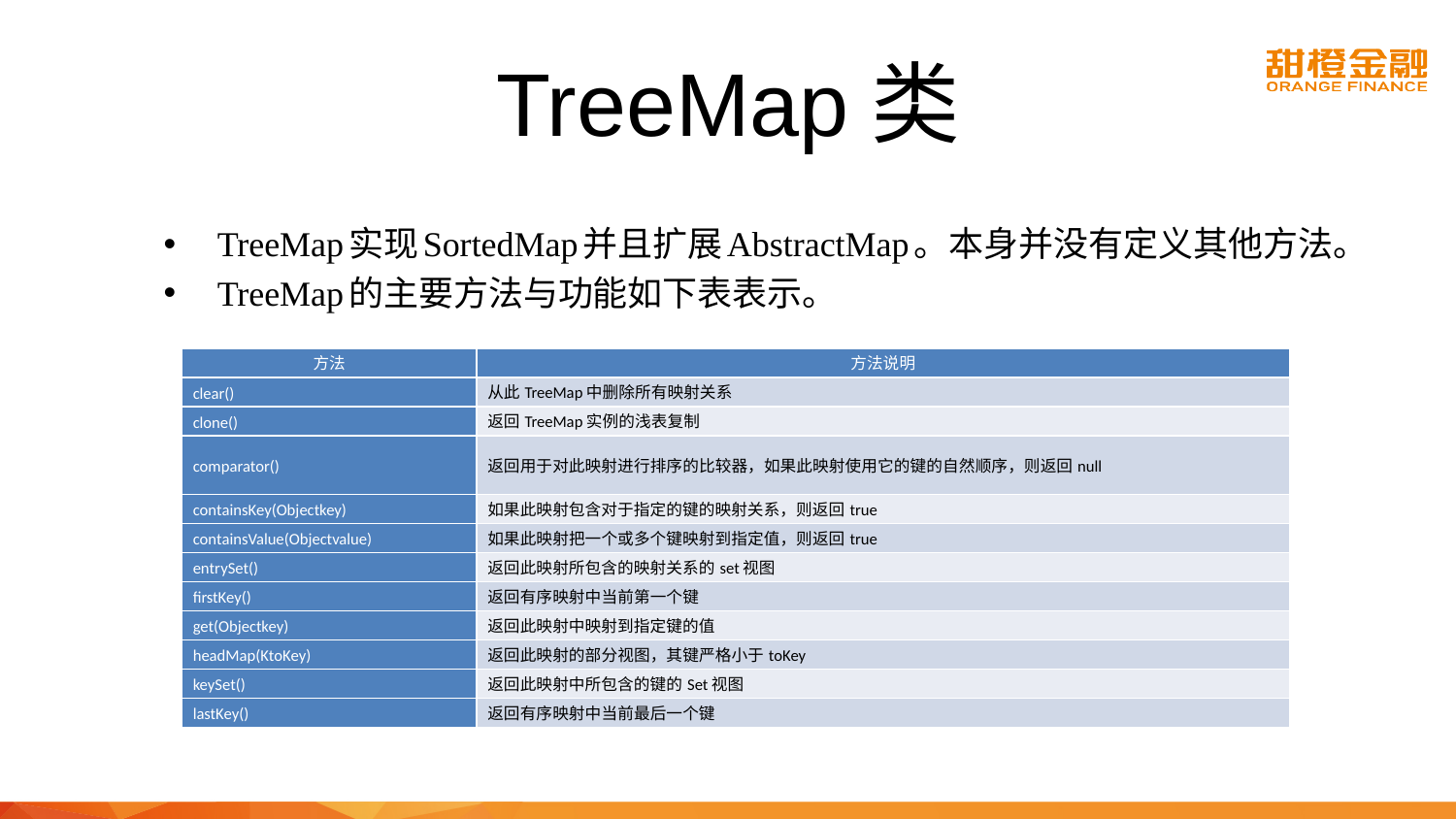

# TreeMap类
TreeMap实现SortedMap并且扩展AbstractMap。本身并没有定义其他方法。
TreeMap的主要方法与功能如下表表示。

| 方法 | 方法说明 |
| --- | --- |
| clear() | 从此TreeMap中删除所有映射关系 |
| clone() | 返回TreeMap实例的浅表复制 |
| comparator() | 返回用于对此映射进行排序的比较器，如果此映射使用它的键的自然顺序，则返回null |
| containsKey(Objectkey) | 如果此映射包含对于指定的键的映射关系，则返回true |
| containsValue(Objectvalue) | 如果此映射把一个或多个键映射到指定值，则返回true |
| entrySet() | 返回此映射所包含的映射关系的set视图 |
| firstKey() | 返回有序映射中当前第一个键 |
| get(Objectkey) | 返回此映射中映射到指定键的值 |
| headMap(KtoKey) | 返回此映射的部分视图，其键严格小于toKey |
| keySet() | 返回此映射中所包含的键的Set视图 |
| lastKey() | 返回有序映射中当前最后一个键 |